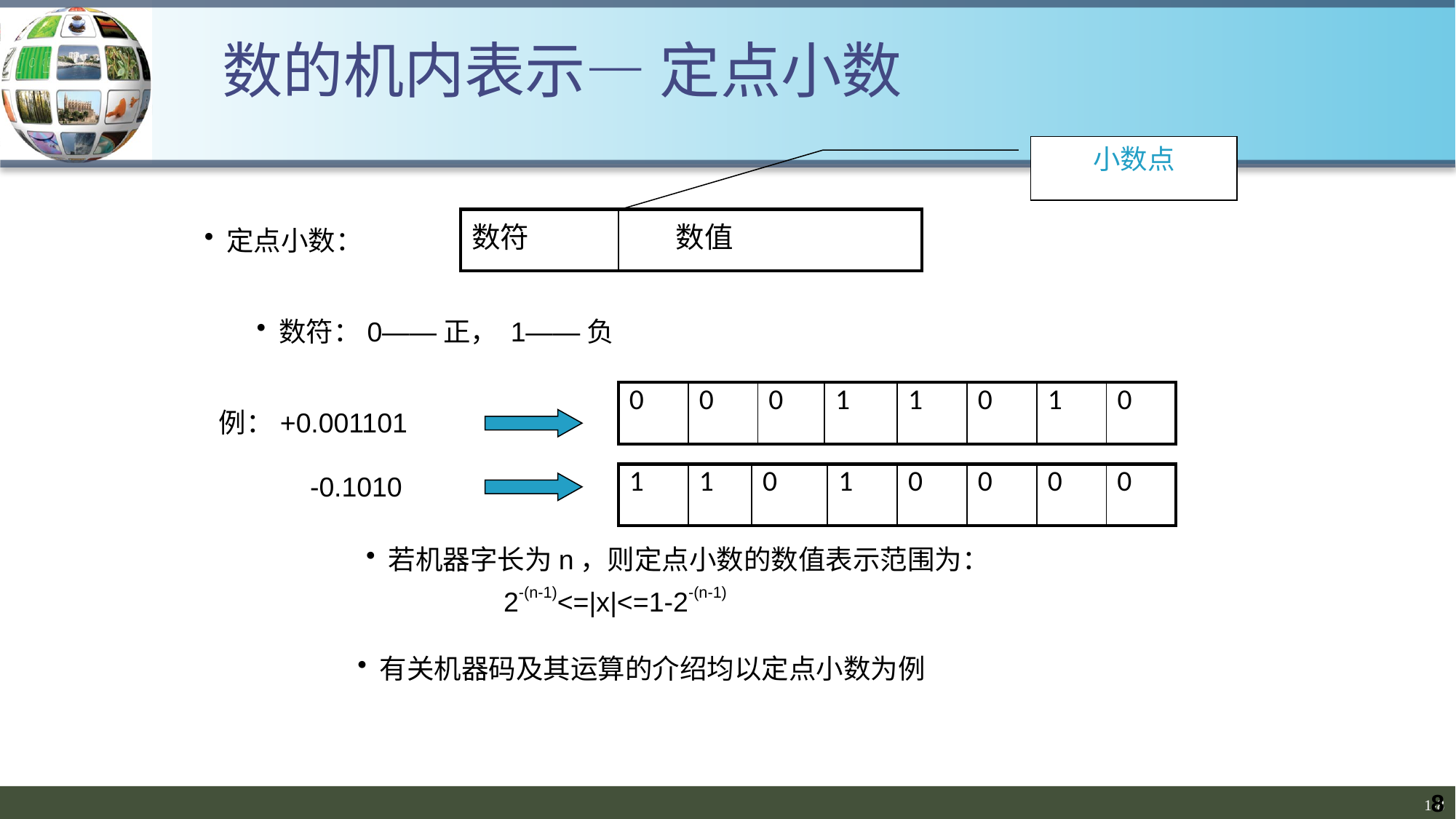

数的机内表示— 定点小数
小数点
| 数符 | 数值 |
| --- | --- |
 定点小数：
 数符：0——正， 1——负
| 0 | 0 | 0 | 1 | 1 | 0 | 1 | 0 |
| --- | --- | --- | --- | --- | --- | --- | --- |
例：+0.001101

-0.1010
| 1 | 1 | 0 | 1 | 0 | 0 | 0 | 0 |
| --- | --- | --- | --- | --- | --- | --- | --- |

 若机器字长为n，则定点小数的数值表示范围为：
                  2-(n-1)<=|x|<=1-2-(n-1)
 有关机器码及其运算的介绍均以定点小数为例
8